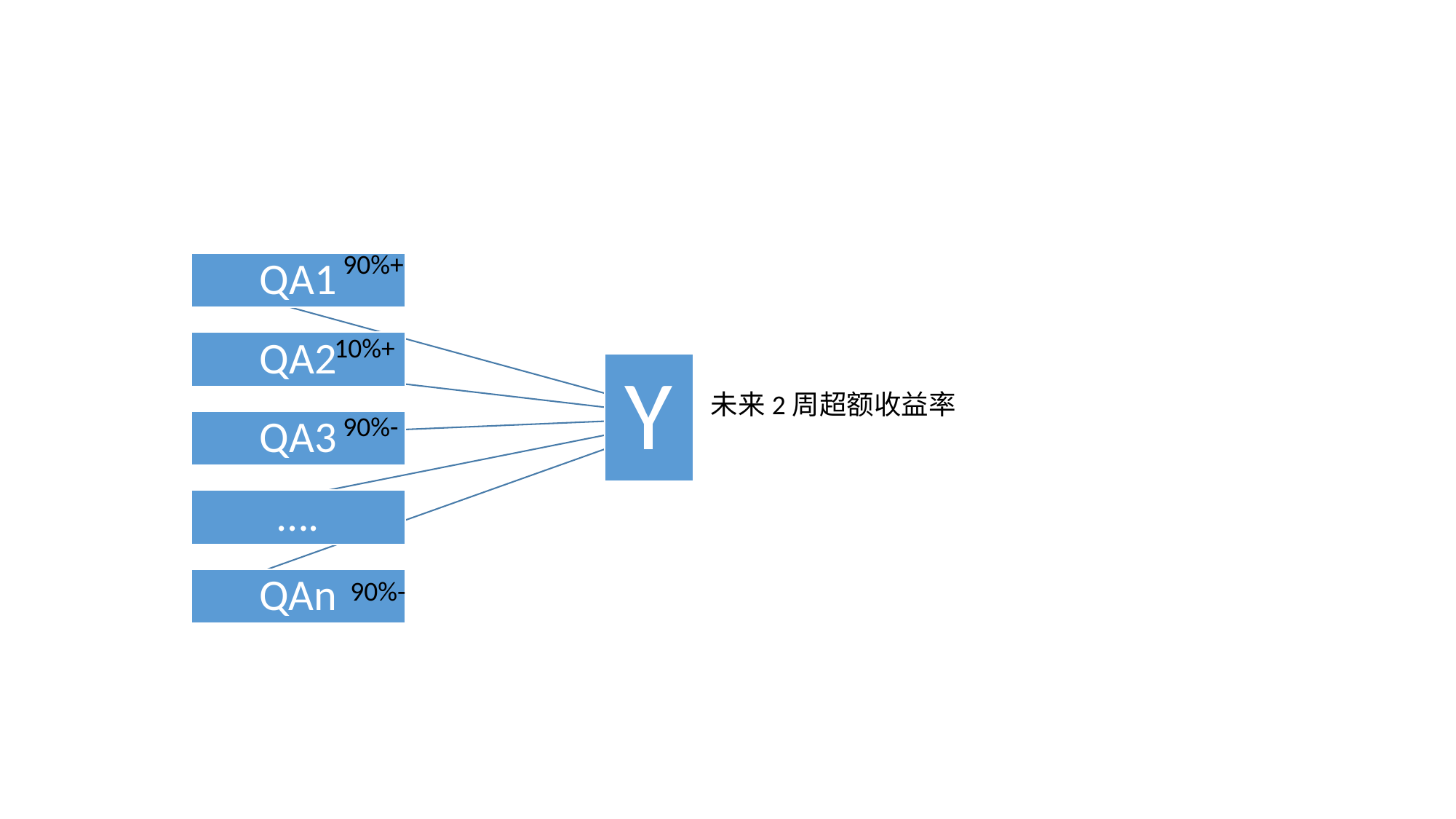

Y
QA1
QA2
QA3
….
QAn
90%+
10%+
未来2周超额收益率
90%-
90%-